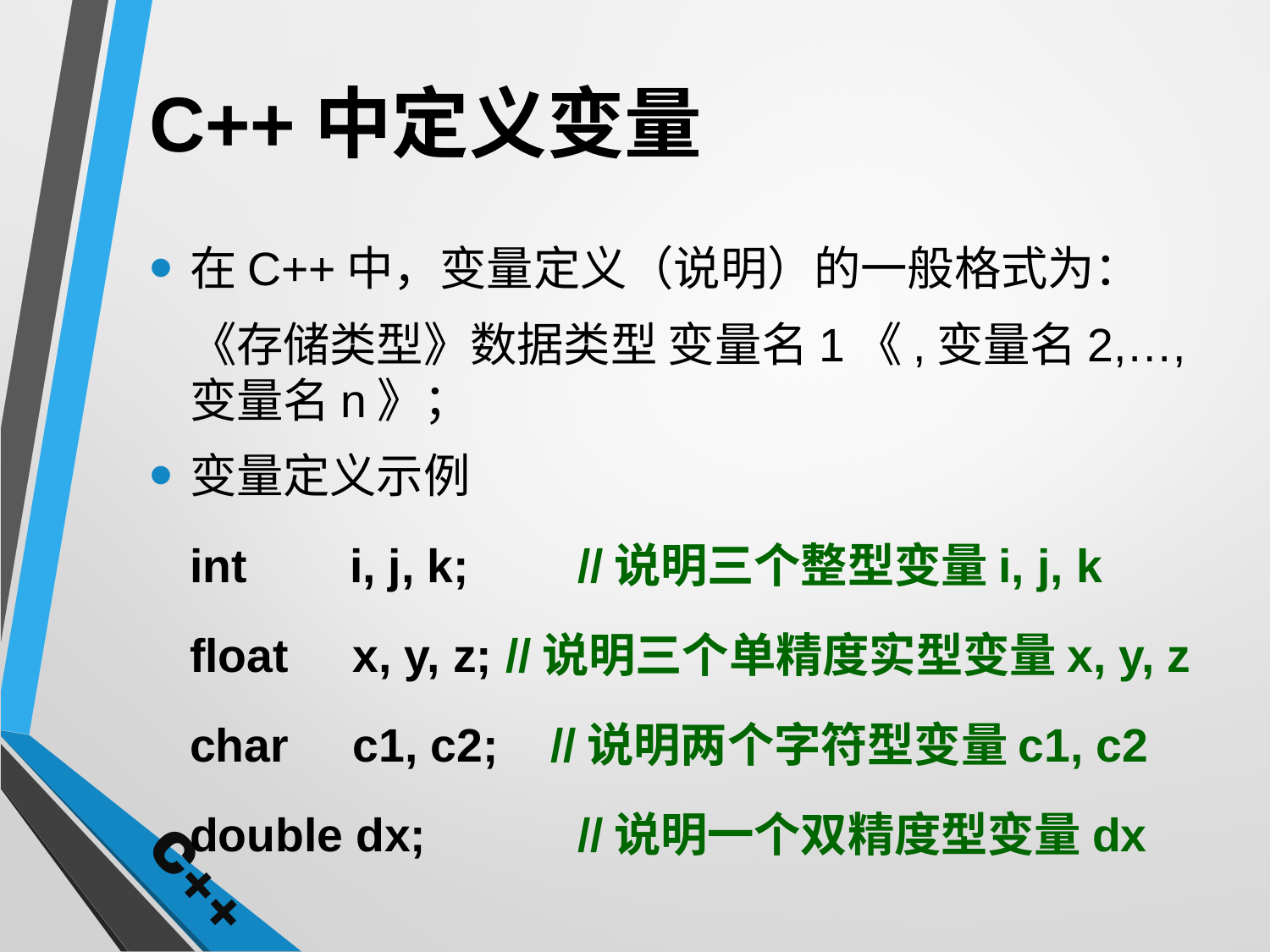

# C++中定义变量
在C++中，变量定义（说明）的一般格式为：
	《存储类型》数据类型 变量名1《,变量名2,…,变量名n》；
变量定义示例
	int        i, j, k;	  //说明三个整型变量i, j, k
	float     x, y, z; //说明三个单精度实型变量x, y, z
	char     c1, c2;    //说明两个字符型变量c1, c2
	double dx;	  	  //说明一个双精度型变量dx